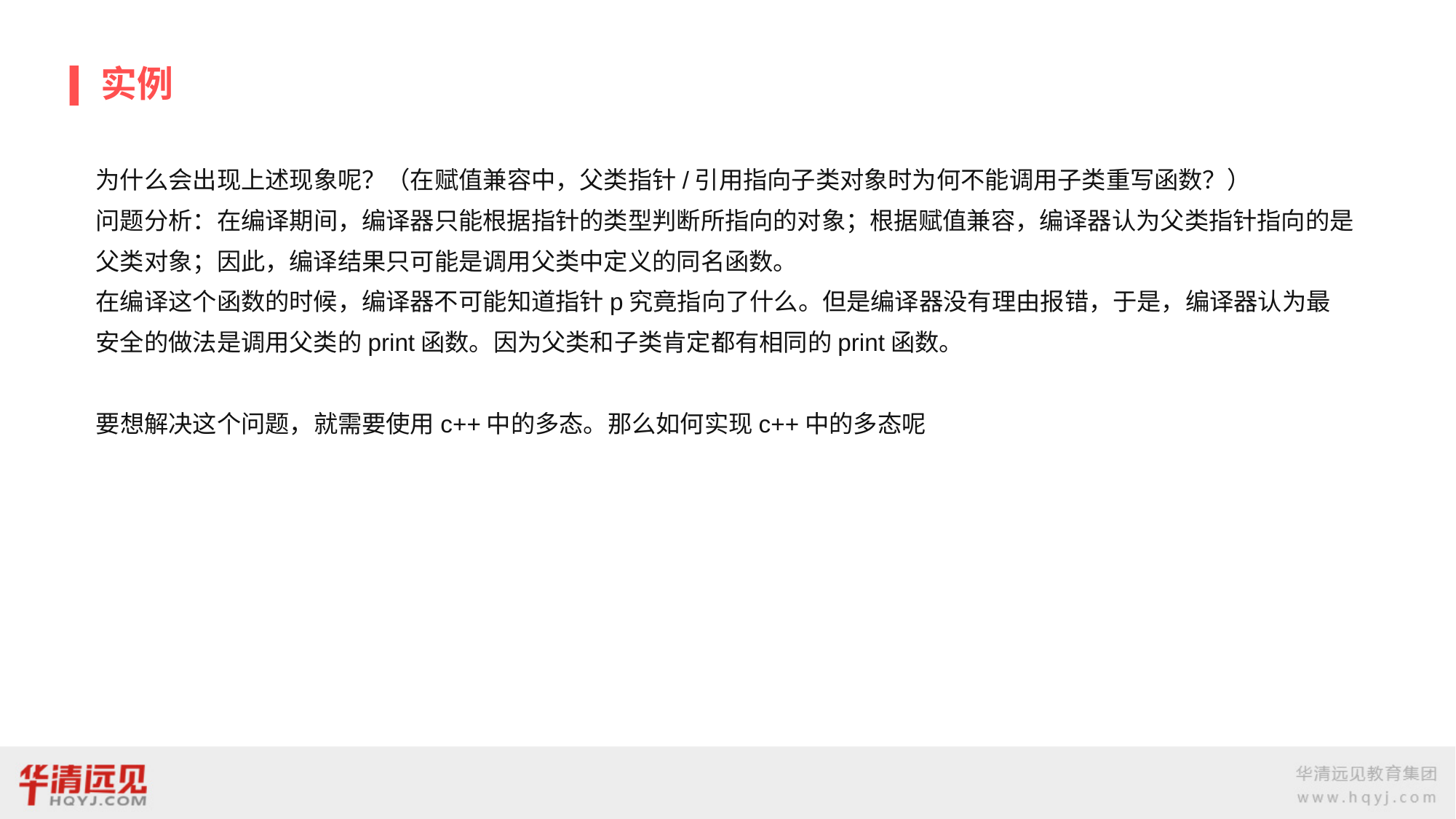

# 实例
为什么会出现上述现象呢？（在赋值兼容中，父类指针/引用指向子类对象时为何不能调用子类重写函数？）
问题分析：在编译期间，编译器只能根据指针的类型判断所指向的对象；根据赋值兼容，编译器认为父类指针指向的是父类对象；因此，编译结果只可能是调用父类中定义的同名函数。
在编译这个函数的时候，编译器不可能知道指针p究竟指向了什么。但是编译器没有理由报错，于是，编译器认为最安全的做法是调用父类的print函数。因为父类和子类肯定都有相同的print函数。

要想解决这个问题，就需要使用c++中的多态。那么如何实现c++中的多态呢